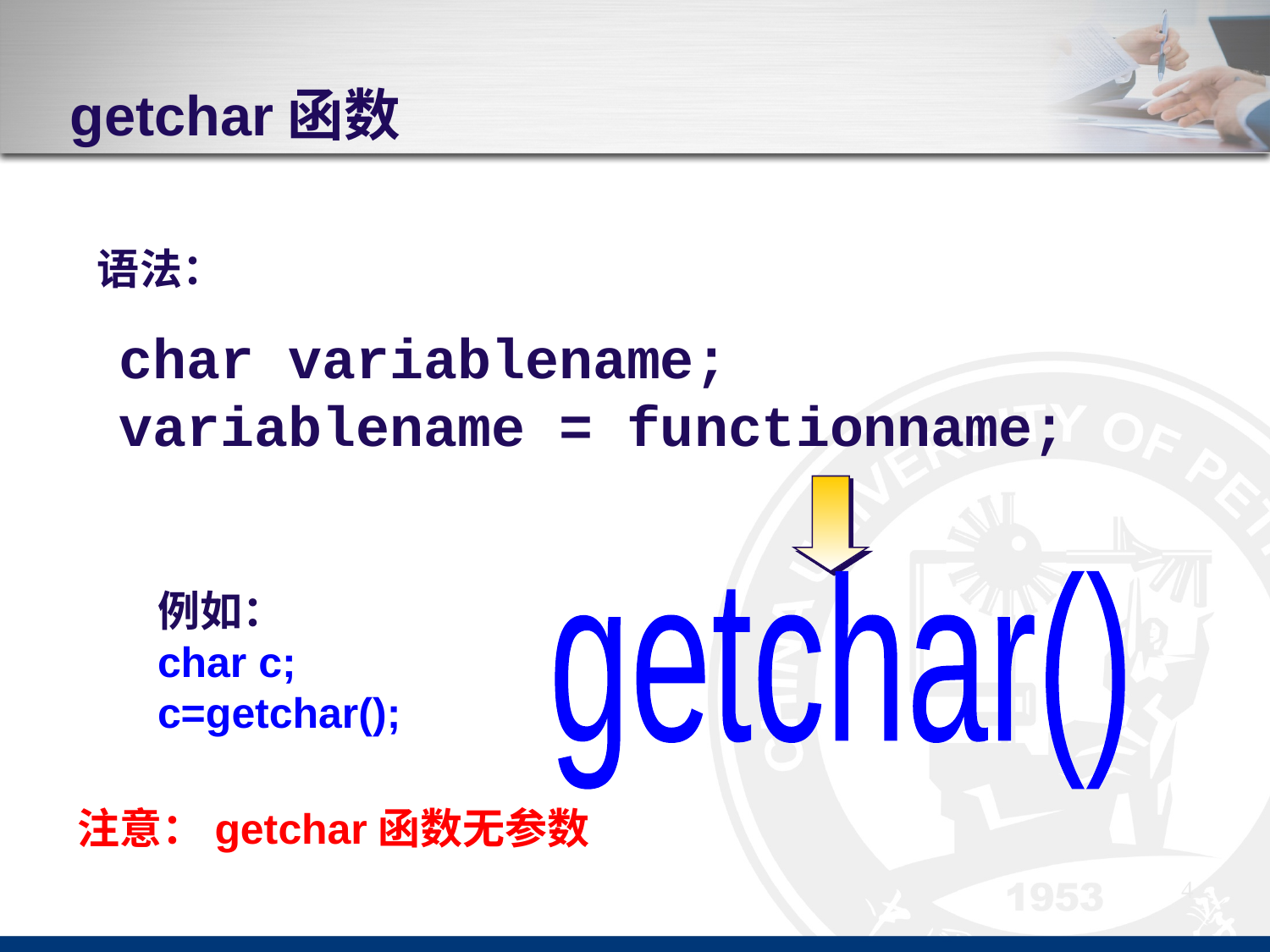

# getchar函数
语法：
char variablename;
variablename = functionname;

getchar()
例如：
char c;
c=getchar();
注意：getchar函数无参数
4